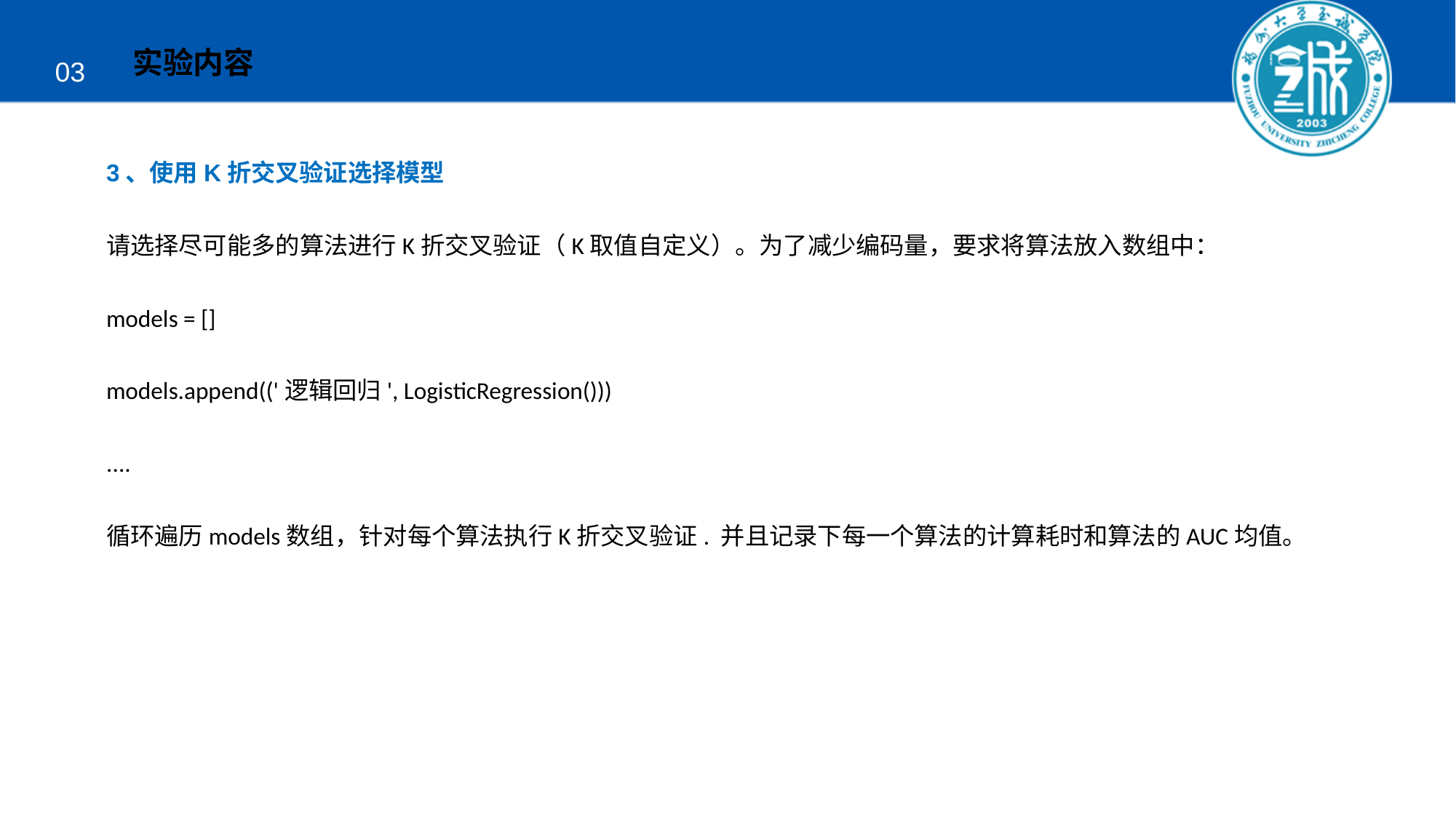

实验内容
03
3、使用K折交叉验证选择模型
请选择尽可能多的算法进行K折交叉验证（K取值自定义）。为了减少编码量，要求将算法放入数组中：
models = []
models.append(('逻辑回归', LogisticRegression()))
....
循环遍历models数组，针对每个算法执行K折交叉验证. 并且记录下每一个算法的计算耗时和算法的AUC均值。